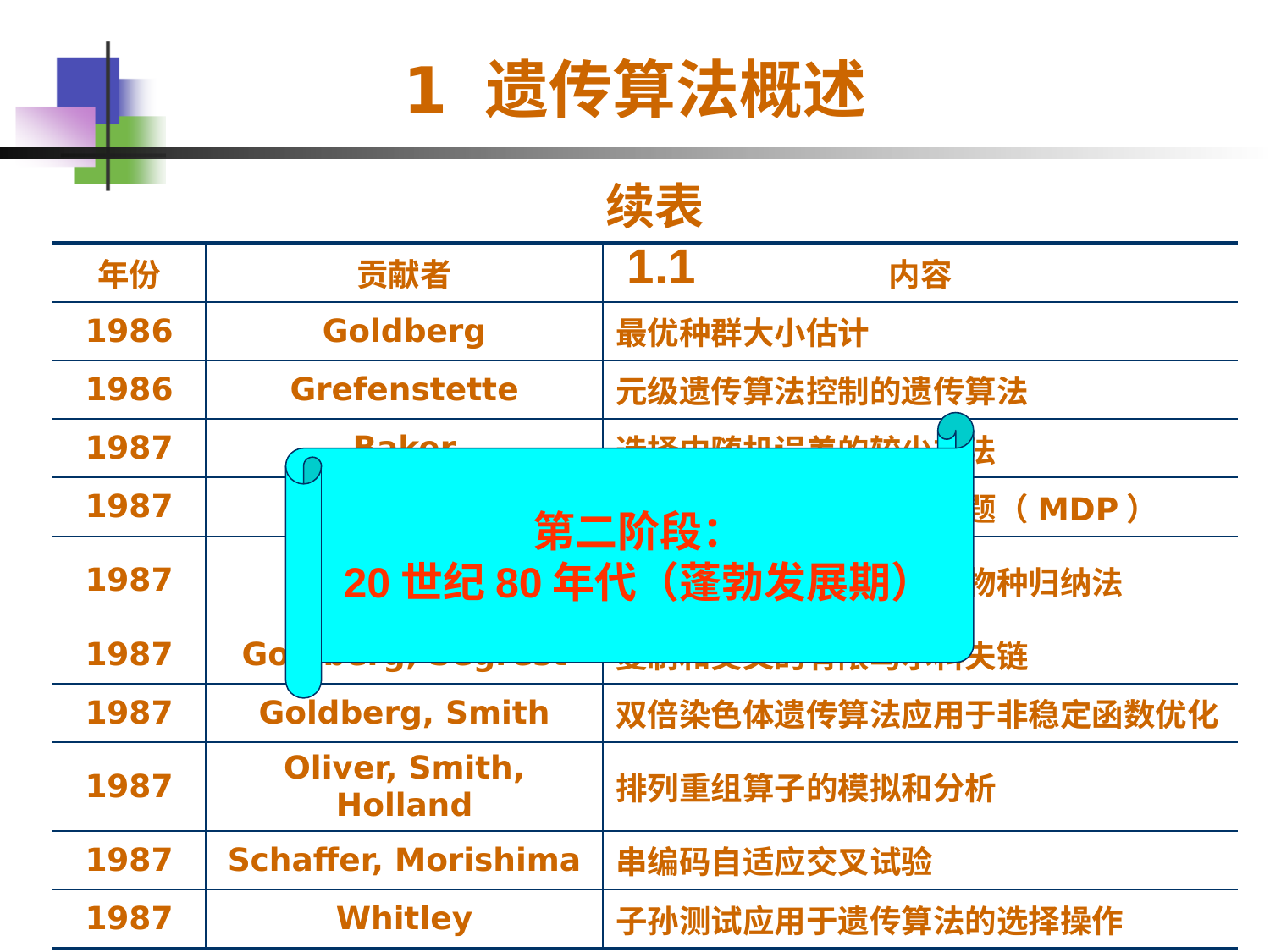

# 1 遗传算法概述
续表1.1
| 年份 | 贡献者 | 内容 |
| --- | --- | --- |
| 1986 | Goldberg | 最优种群大小估计 |
| 1986 | Grefenstette | 元级遗传算法控制的遗传算法 |
| 1987 | Baker | 选择中随机误差的较少方法 |
| 1987 | Goldberg | 复制和交叉时最小欺骗问题（MDP） |
| 1987 | Goldberg, Richardson | 借助分享函数的小生境和物种归纳法 |
| 1987 | Goldberg, Segrest | 复制和交叉的有限马尔科夫链 |
| 1987 | Goldberg, Smith | 双倍染色体遗传算法应用于非稳定函数优化 |
| 1987 | Oliver, Smith, Holland | 排列重组算子的模拟和分析 |
| 1987 | Schaffer, Morishima | 串编码自适应交叉试验 |
| 1987 | Whitley | 子孙测试应用于遗传算法的选择操作 |
第二阶段：
20世纪80年代（蓬勃发展期）